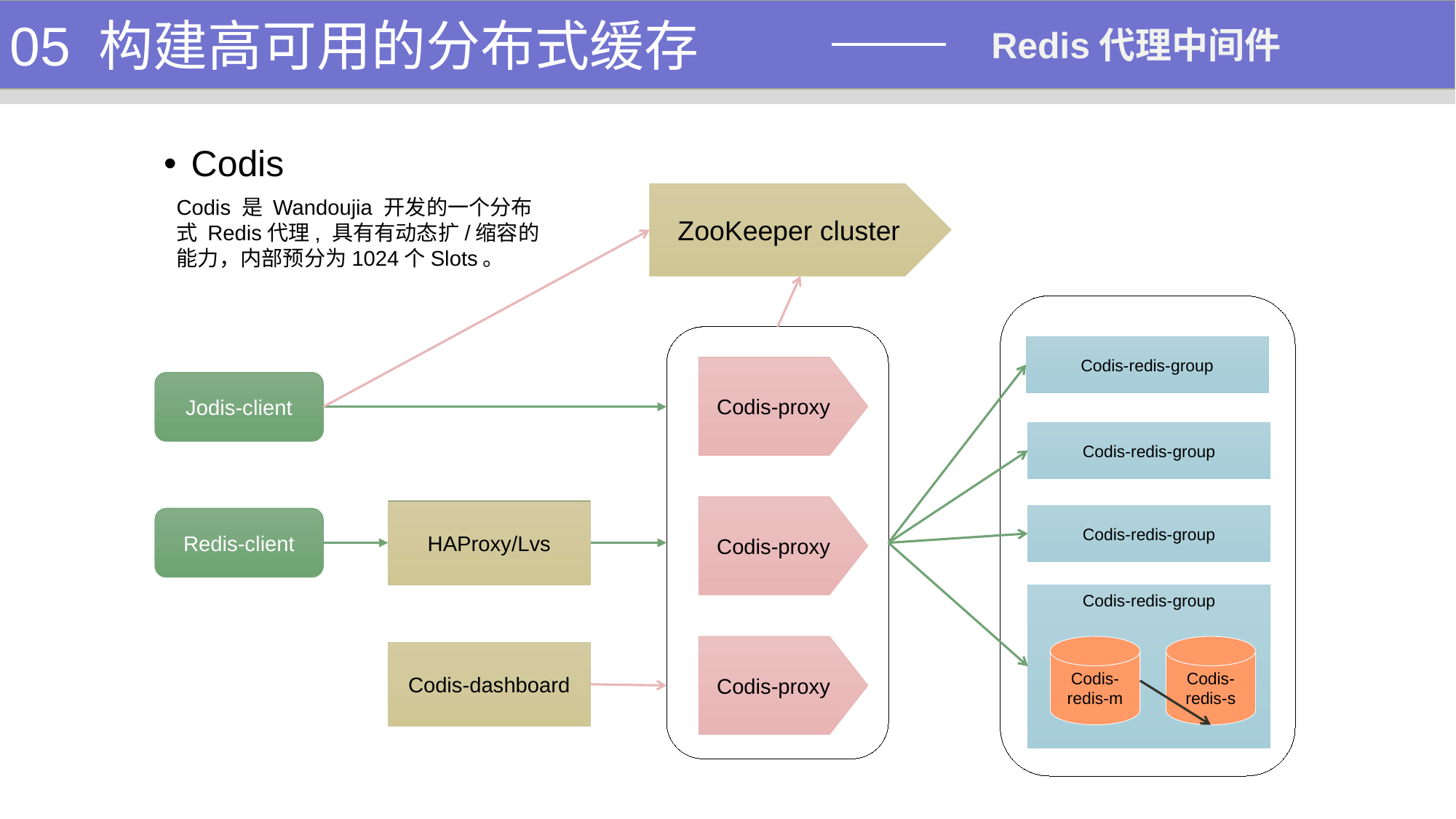

1、功能介绍
05 构建高可用的分布式缓存
Redis代理中间件
Codis
ZooKeeper cluster
Codis 是 Wandoujia 开发的一个分布式 Redis代理, 具有有动态扩/缩容的能力，内部预分为1024个Slots。

Codis-redis-group
Codis-proxy
Jodis-client
Codis-redis-group
Codis-proxy
HAProxy/Lvs
Codis-redis-group
Redis-client
Codis-redis-group

Codis-proxy
Codis-redis-m
Codis-redis-s
Codis-dashboard